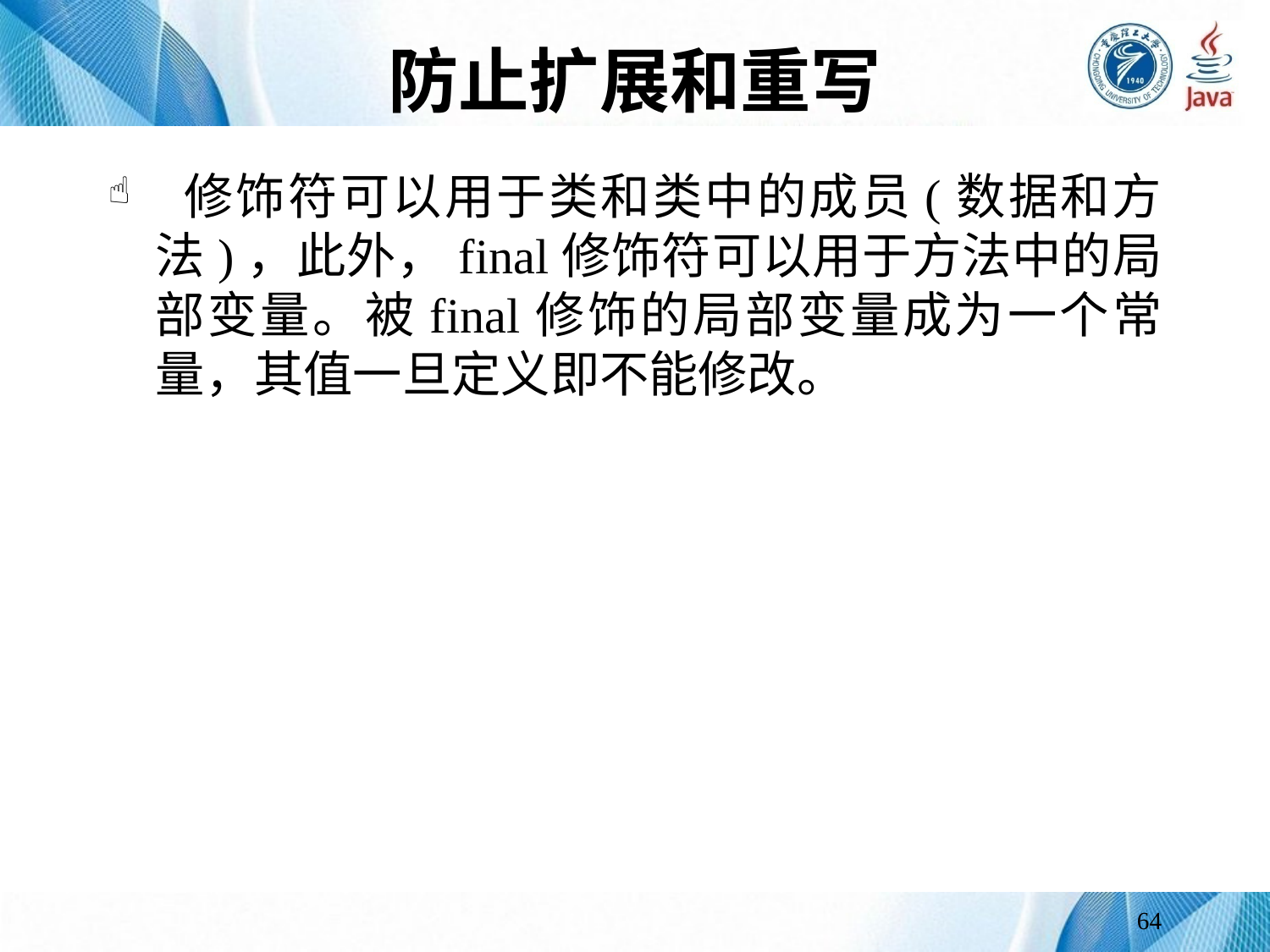

# 防止扩展和重写
 修饰符可以用于类和类中的成员(数据和方法)，此外，final修饰符可以用于方法中的局部变量。被final修饰的局部变量成为一个常量，其值一旦定义即不能修改。
64